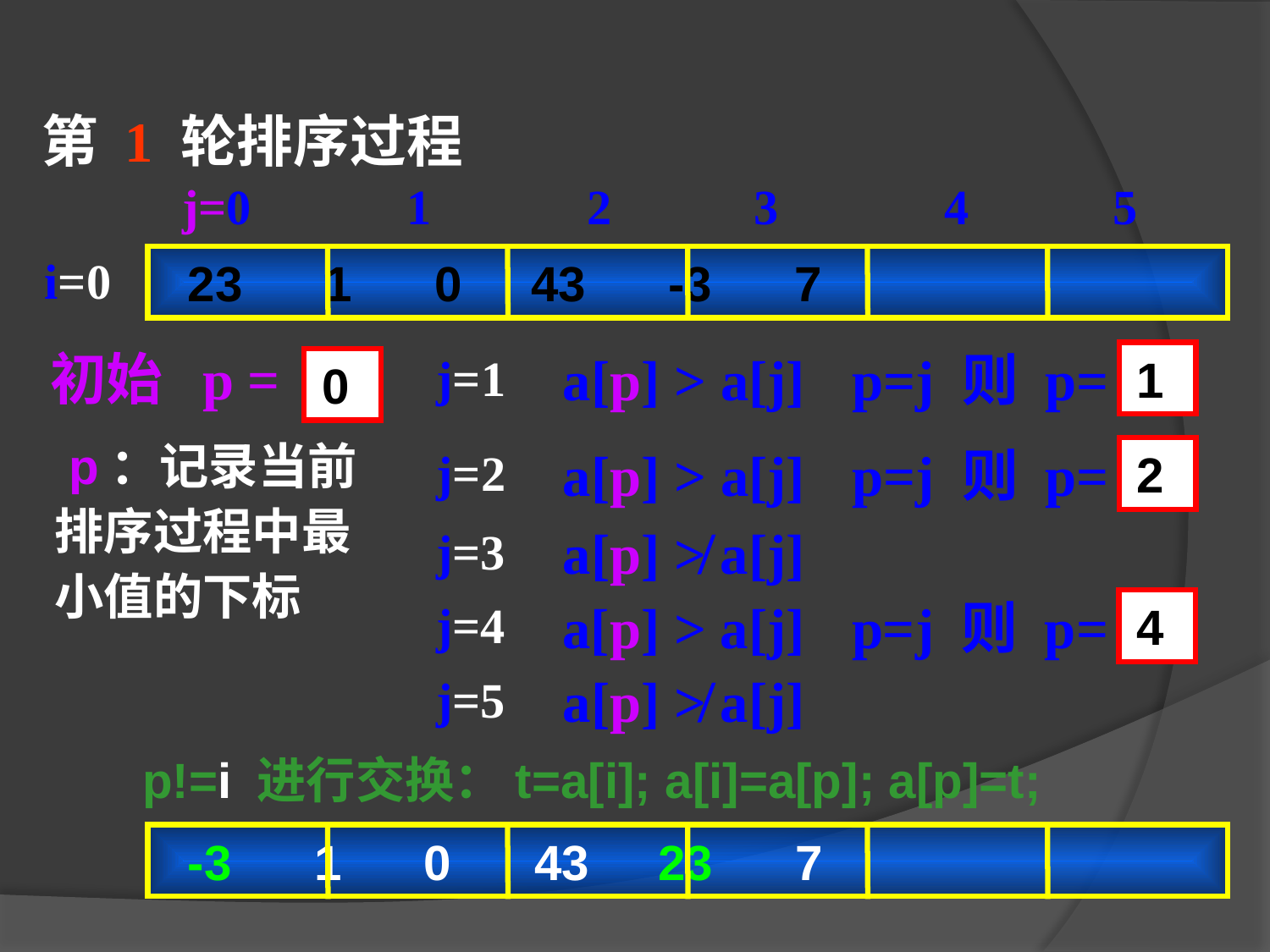

第 1 轮排序过程
j=0
1
2
3
4
5
i=0
  23      1      0     43      -3      7

初始  p =
0
a[p] > a[j]
p=j 则 p=
1
j=1
 p：记录当前排序过程中最小值的下标
a[p] > a[j]
p=j 则 p=
2
j=2
a[p] ≯ a[j]
j=3
a[p] > a[j]
p=j 则 p=
4
j=4
a[p] ≯ a[j]
j=5
p!=i 进行交换：t=a[i]; a[i]=a[p]; a[p]=t;
  -3      1      0      43     23      7